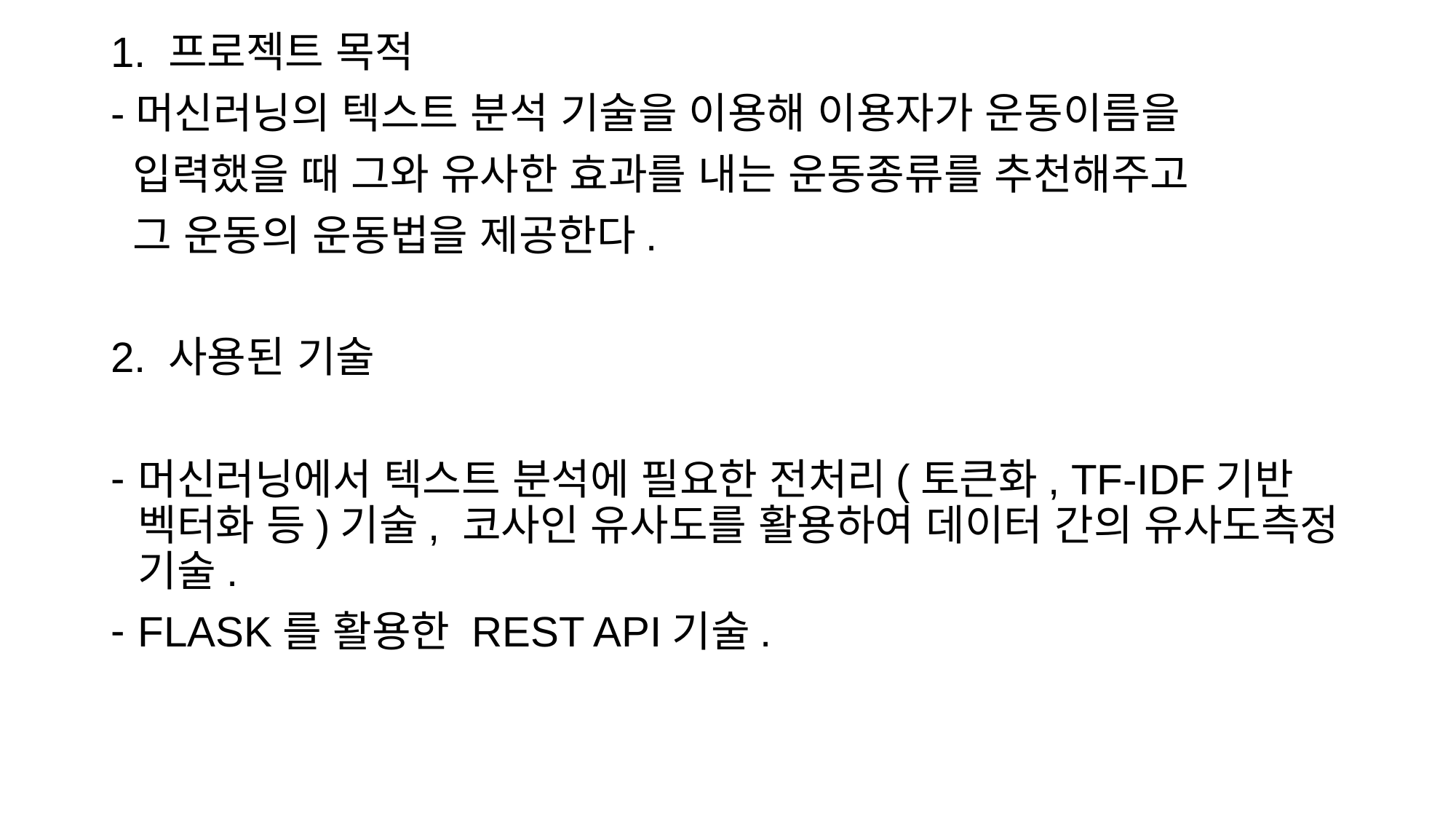

1. 프로젝트 목적
-머신러닝의 텍스트 분석 기술을 이용해 이용자가 운동이름을
 입력했을 때 그와 유사한 효과를 내는 운동종류를 추천해주고
 그 운동의 운동법을 제공한다.

2. 사용된 기술

머신러닝에서 텍스트 분석에 필요한 전처리(토큰화, TF-IDF기반 벡터화 등)기술, 코사인 유사도를 활용하여 데이터 간의 유사도측정 기술.
FLASK를 활용한 REST API기술.